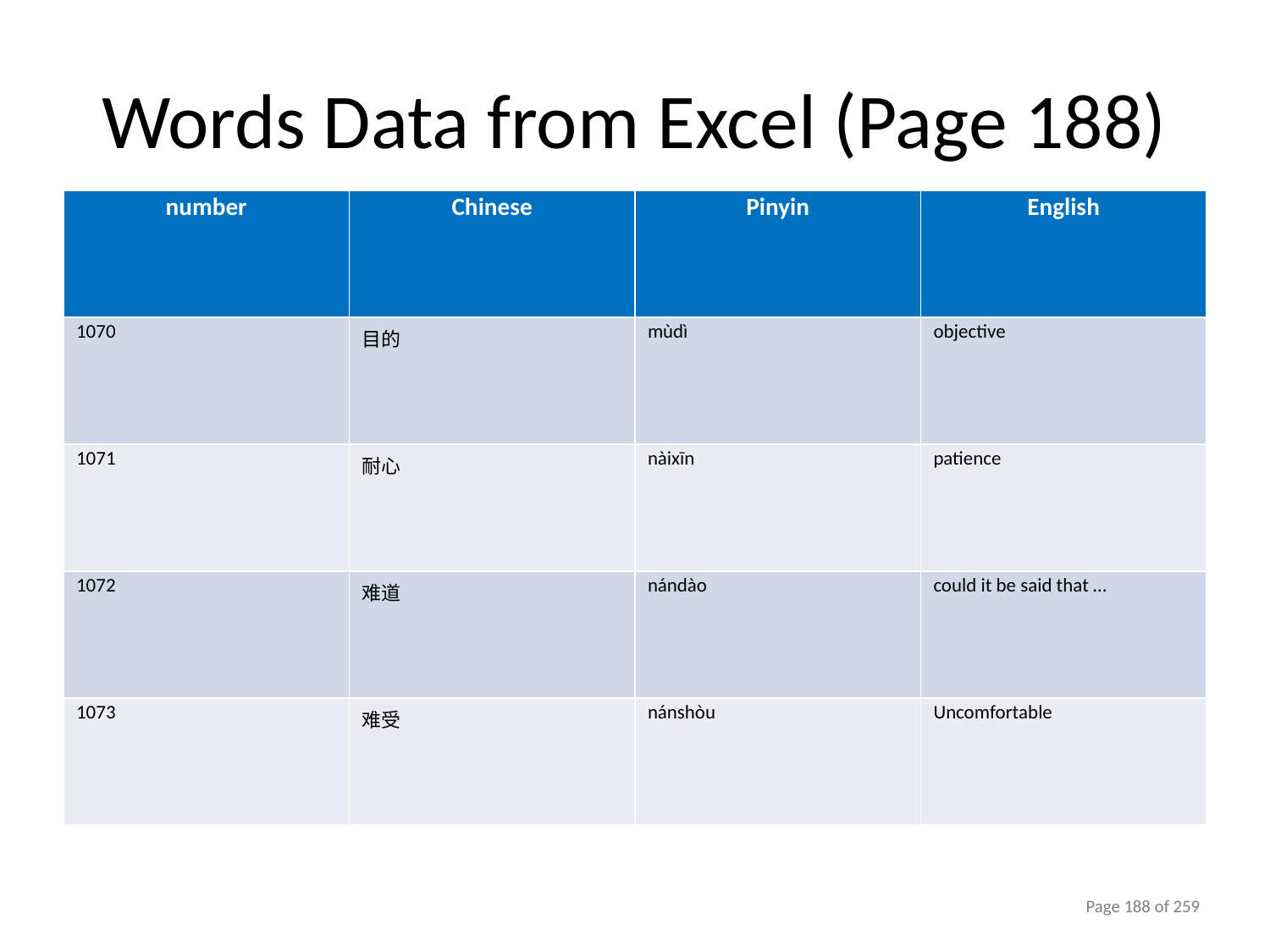

# Words Data from Excel (Page 188)
| number | Chinese | Pinyin | English |
| --- | --- | --- | --- |
| 1070 | 目的 | mùdì | objective |
| 1071 | 耐心 | nàixīn | patience |
| 1072 | 难道 | nándào | could it be said that … |
| 1073 | 难受 | nánshòu | Uncomfortable |

Page 188 of 259